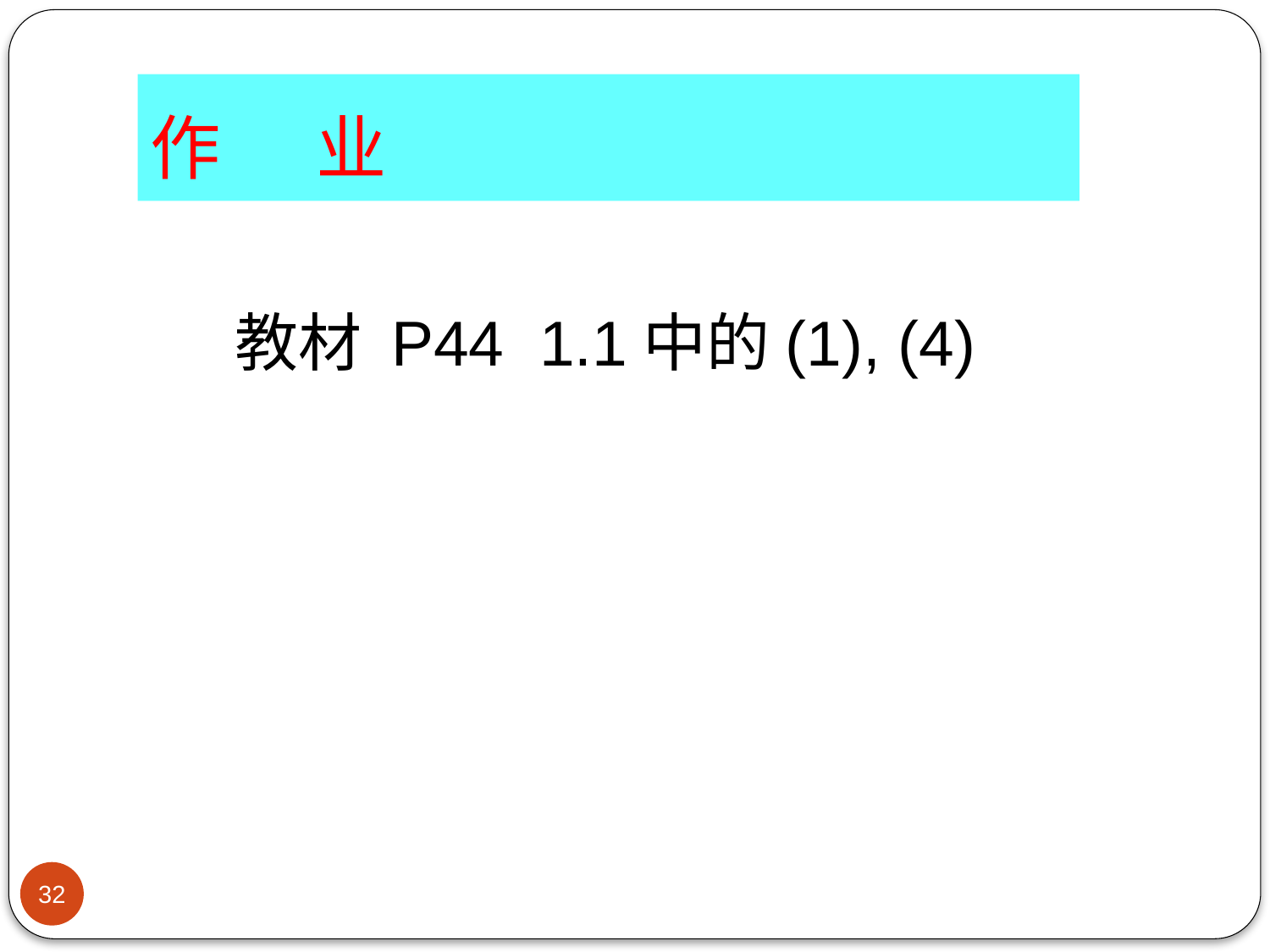

# 作      业
教材 P44  1.1中的(1), (4)
32